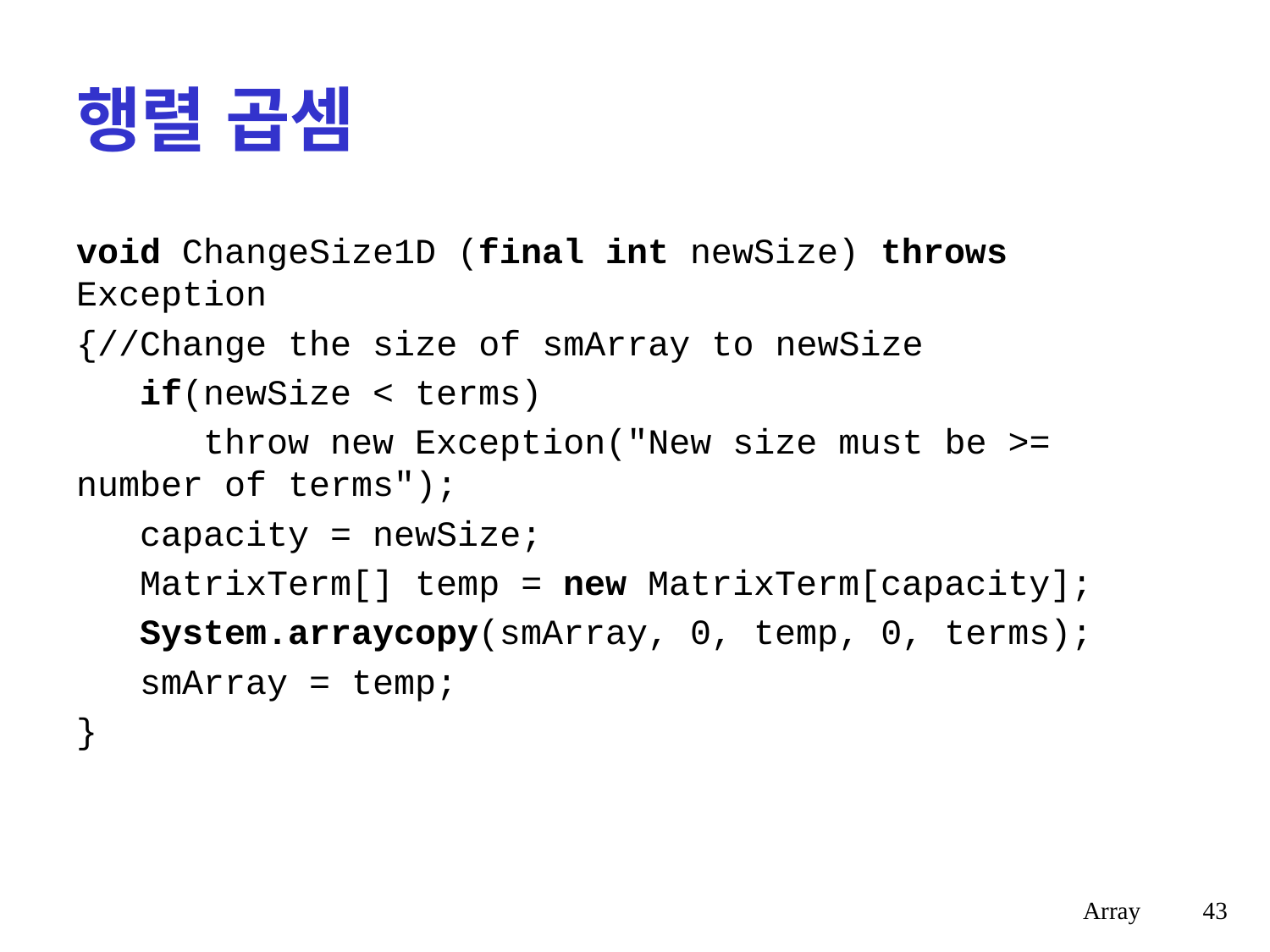

# 행렬 곱셈
void ChangeSize1D (final int newSize) throws Exception
{//Change the size of smArray to newSize
   if(newSize < terms)
      throw new Exception("New size must be >= number of terms");
   capacity = newSize;
   MatrixTerm[] temp = new MatrixTerm[capacity];
   System.arraycopy(smArray, 0, temp, 0, terms);
   smArray = temp;
}

Array
43